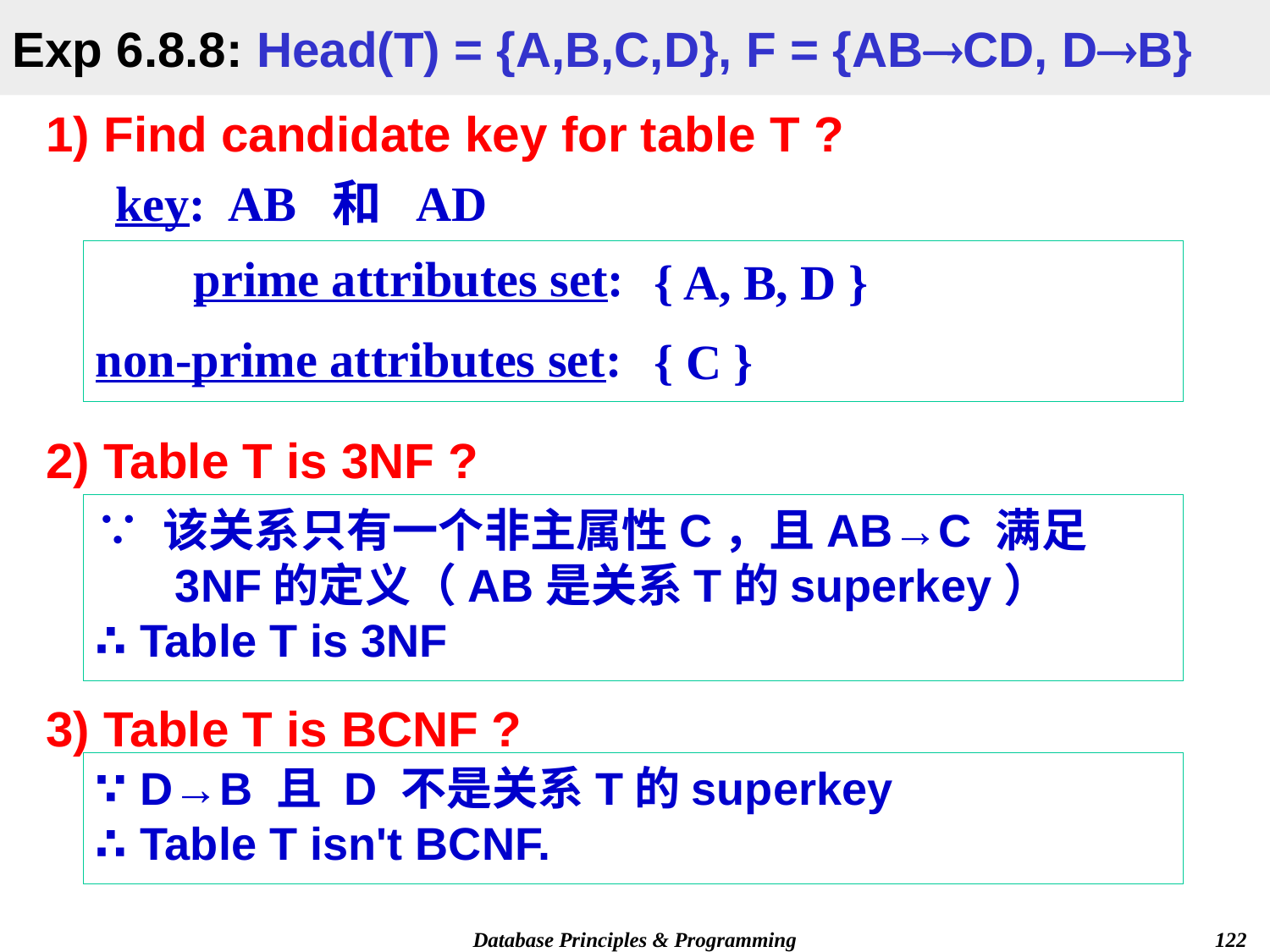

# Exp 6.8.8: Head(T) = {A,B,C,D}, F = {AB→CD, D→B}
1) Find candidate key for table T ?
key:  AB  和  AD
        prime attributes set:
non-prime attributes set:
{ A, B, D }
{ C }
2) Table T is 3NF ?
3) Table T is BCNF ?
∵ 该关系只有一个非主属性C，且AB→C 满足3NF的定义（AB是关系T的superkey）
∴ Table T is 3NF
∵ D→B 且 D 不是关系T的superkey
∴ Table T isn't BCNF.

Database Principles & Programming
122